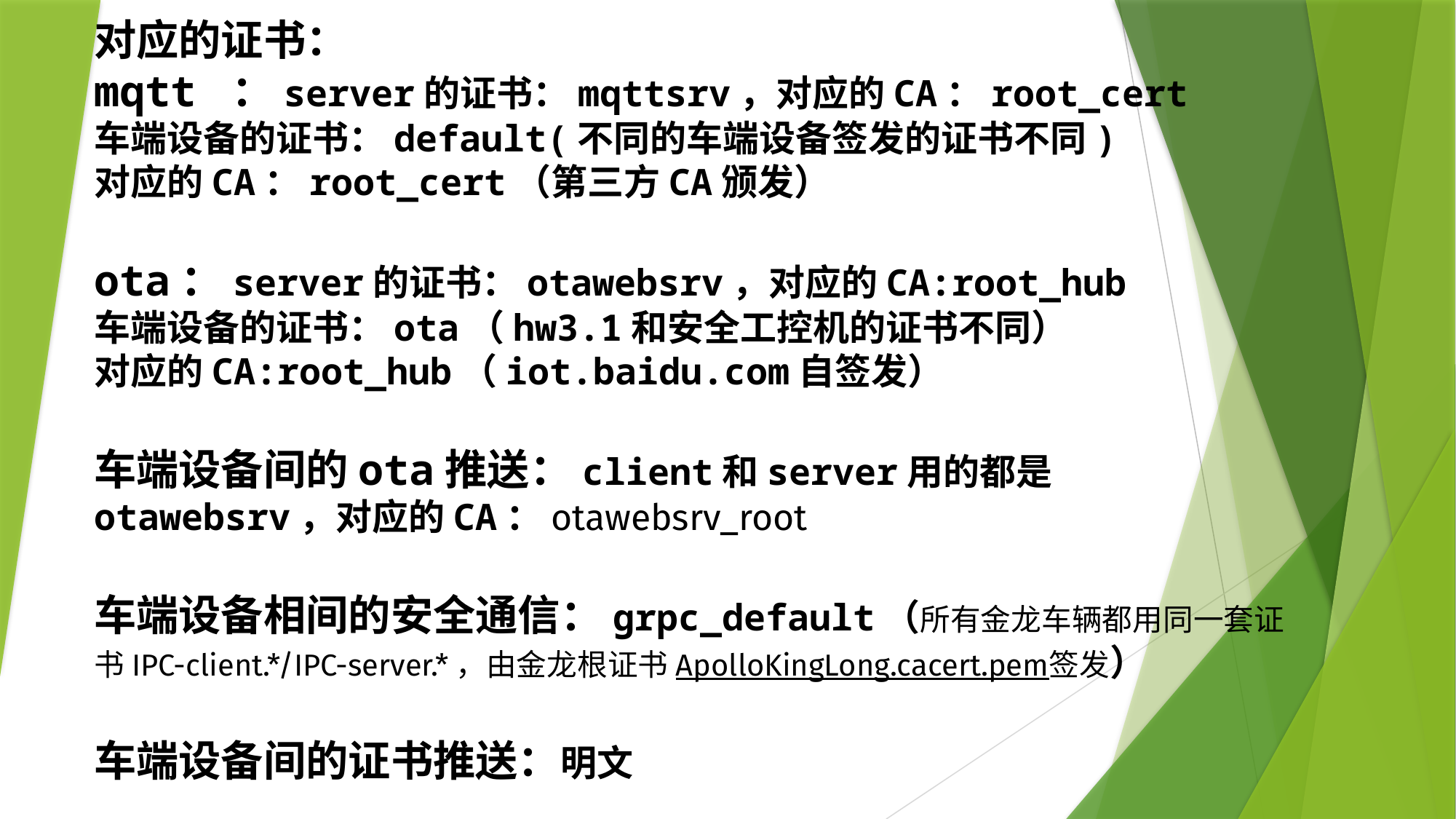

# 对应的证书： mqtt ：server的证书：mqttsrv，对应的CA：root_cert 车端设备的证书：default(不同的车端设备签发的证书不同) 对应的CA：root_cert（第三方CA颁发） ota：server的证书：otawebsrv，对应的CA:root_hub 车端设备的证书：ota（hw3.1和安全工控机的证书不同） 对应的CA:root_hub（iot.baidu.com自签发） 车端设备间的ota推送：client和server用的都是otawebsrv，对应的CA：otawebsrv_root 车端设备相间的安全通信：grpc_default（所有金龙车辆都用同一套证书IPC-client.*/IPC-server.*，由金龙根证书ApolloKingLong.cacert.pem签发） 车端设备间的证书推送：明文